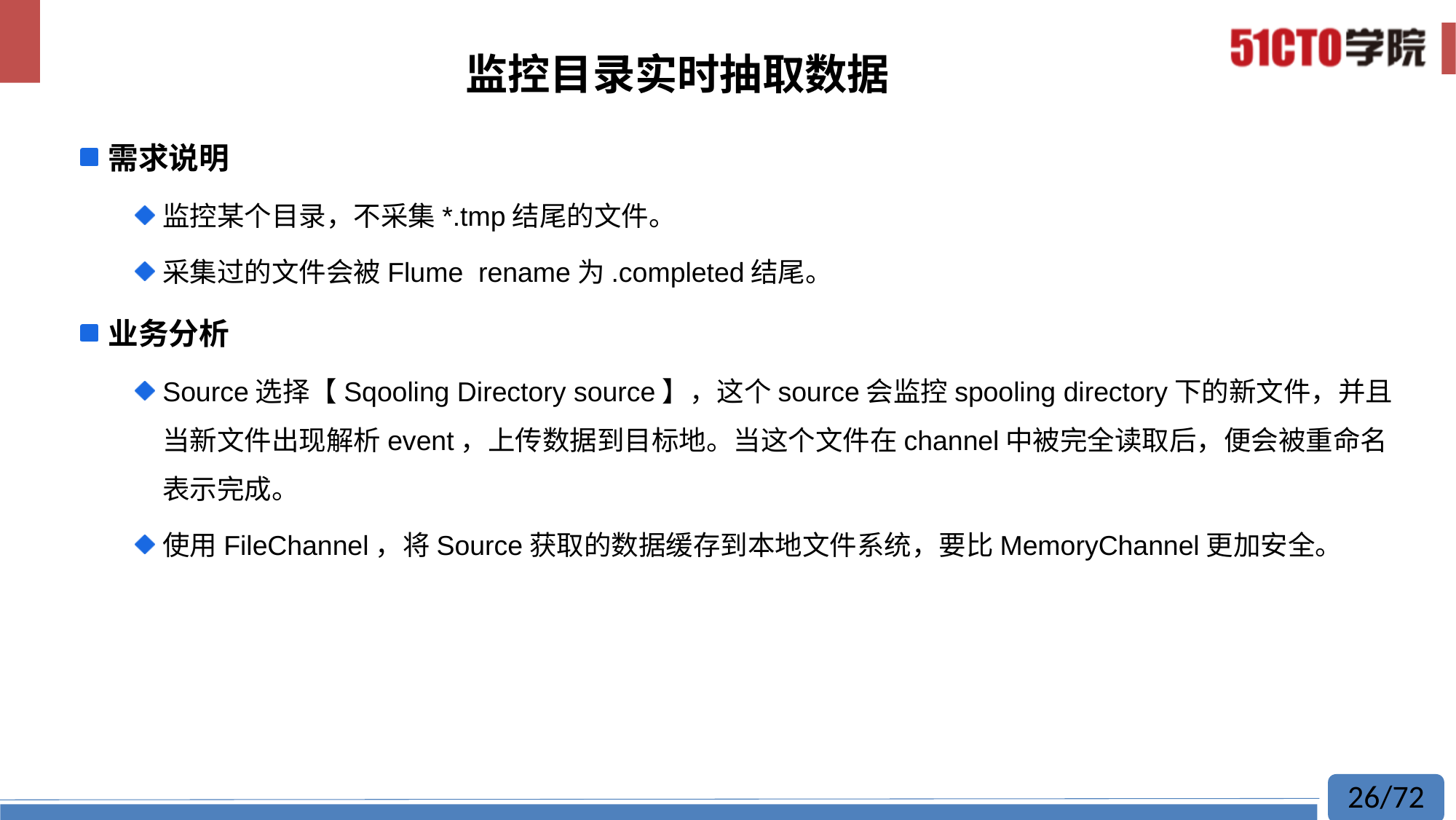

# 监控目录实时抽取数据
需求说明
监控某个目录，不采集*.tmp结尾的文件。
采集过的文件会被Flume  rename为.completed结尾。
业务分析
Source选择【Sqooling Directory source】，这个source会监控spooling directory下的新文件，并且当新文件出现解析event，上传数据到目标地。当这个文件在channel中被完全读取后，便会被重命名表示完成。
使用FileChannel，将Source获取的数据缓存到本地文件系统，要比MemoryChannel更加安全。